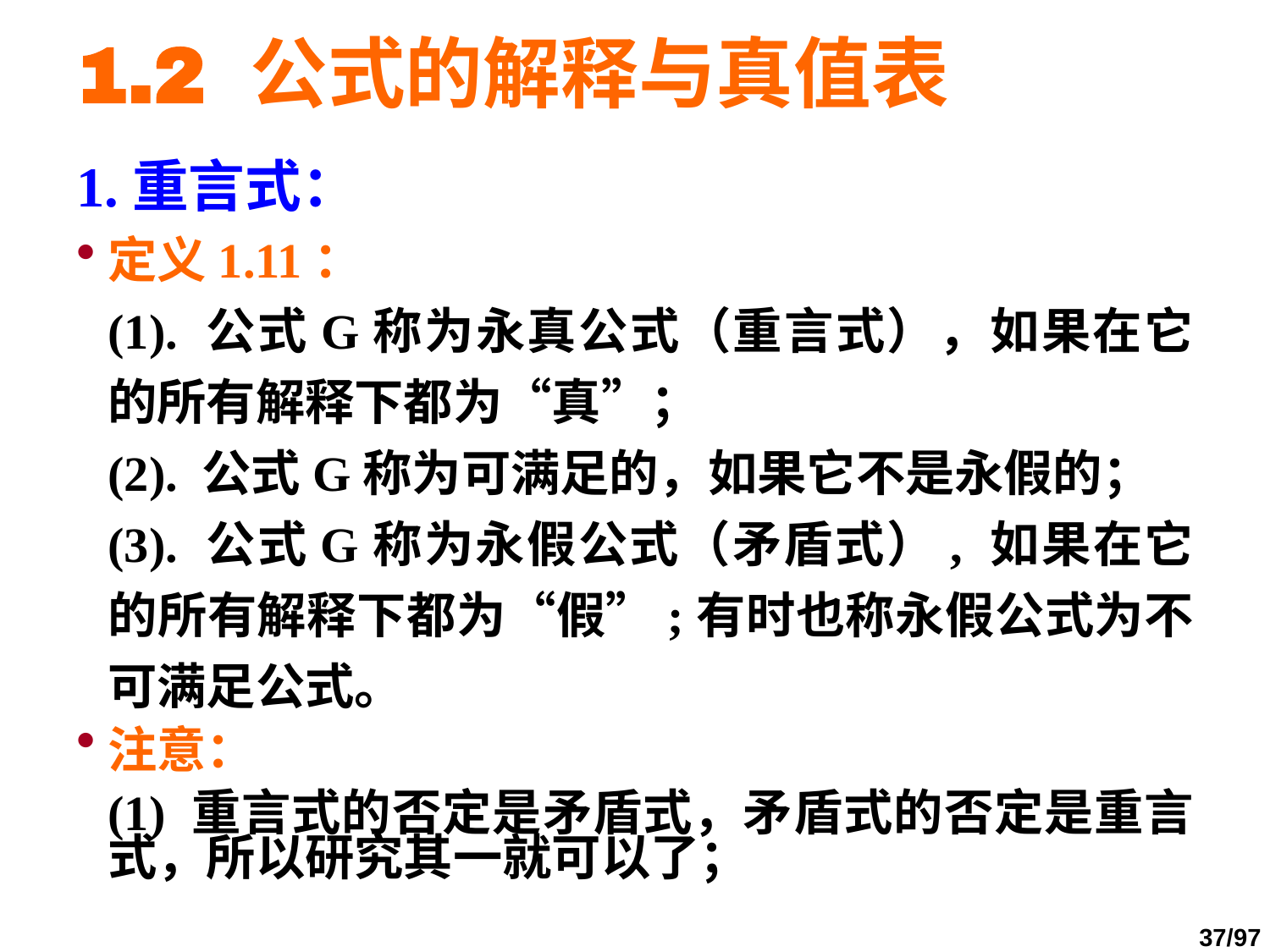

# 1.2 公式的解释与真值表
1.重言式：
定义1.11：
	(1). 公式G称为永真公式（重言式），如果在它的所有解释下都为“真”；
	(2). 公式G称为可满足的，如果它不是永假的；
	(3). 公式G称为永假公式（矛盾式）, 如果在它的所有解释下都为“假”;有时也称永假公式为不可满足公式。
注意：
	(1) 重言式的否定是矛盾式，矛盾式的否定是重言式，所以研究其一就可以了；